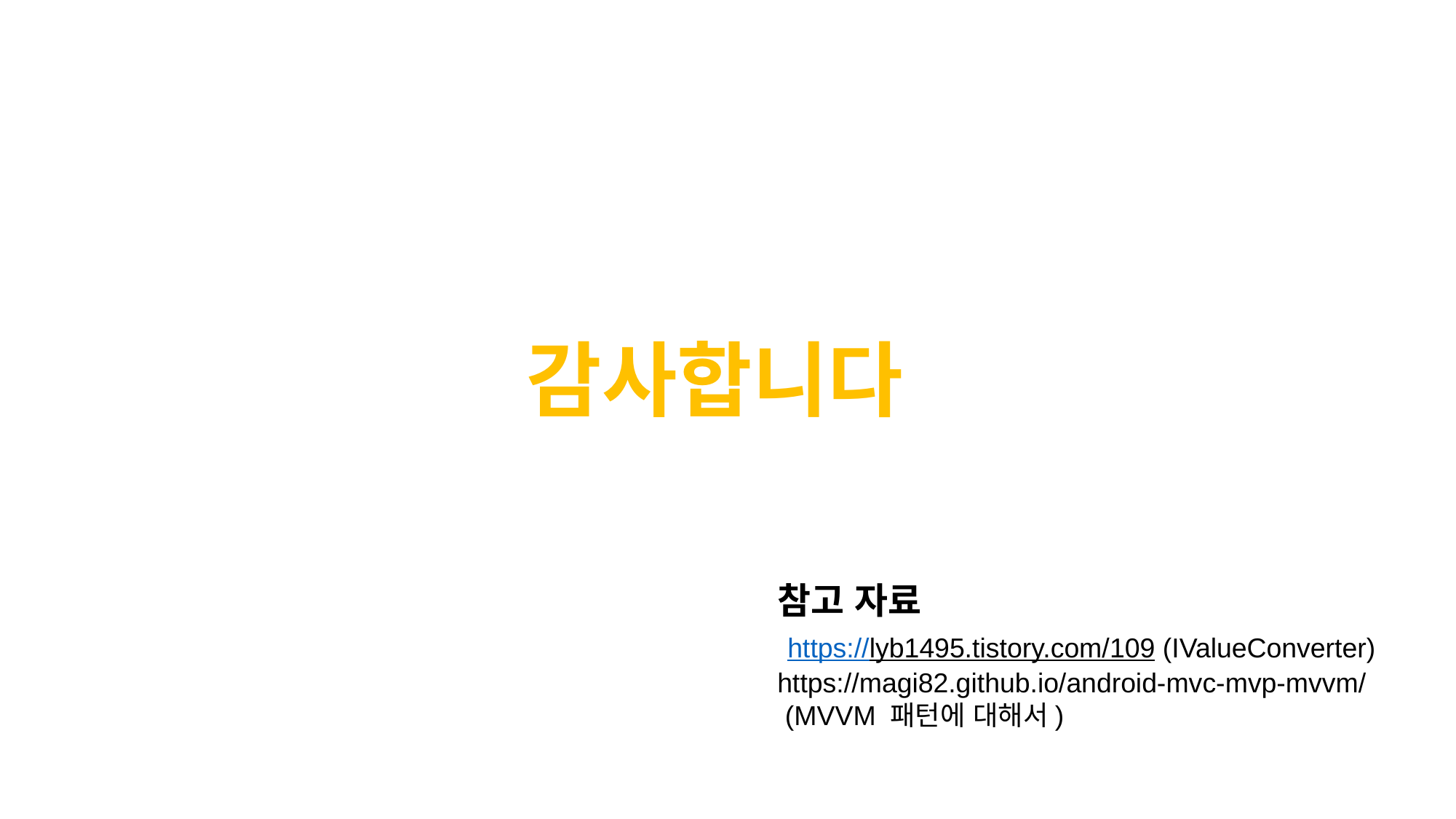

감사합니다
참고 자료
 https://lyb1495.tistory.com/109 (IValueConverter)
https://magi82.github.io/android-mvc-mvp-mvvm/
 (MVVM 패턴에 대해서)